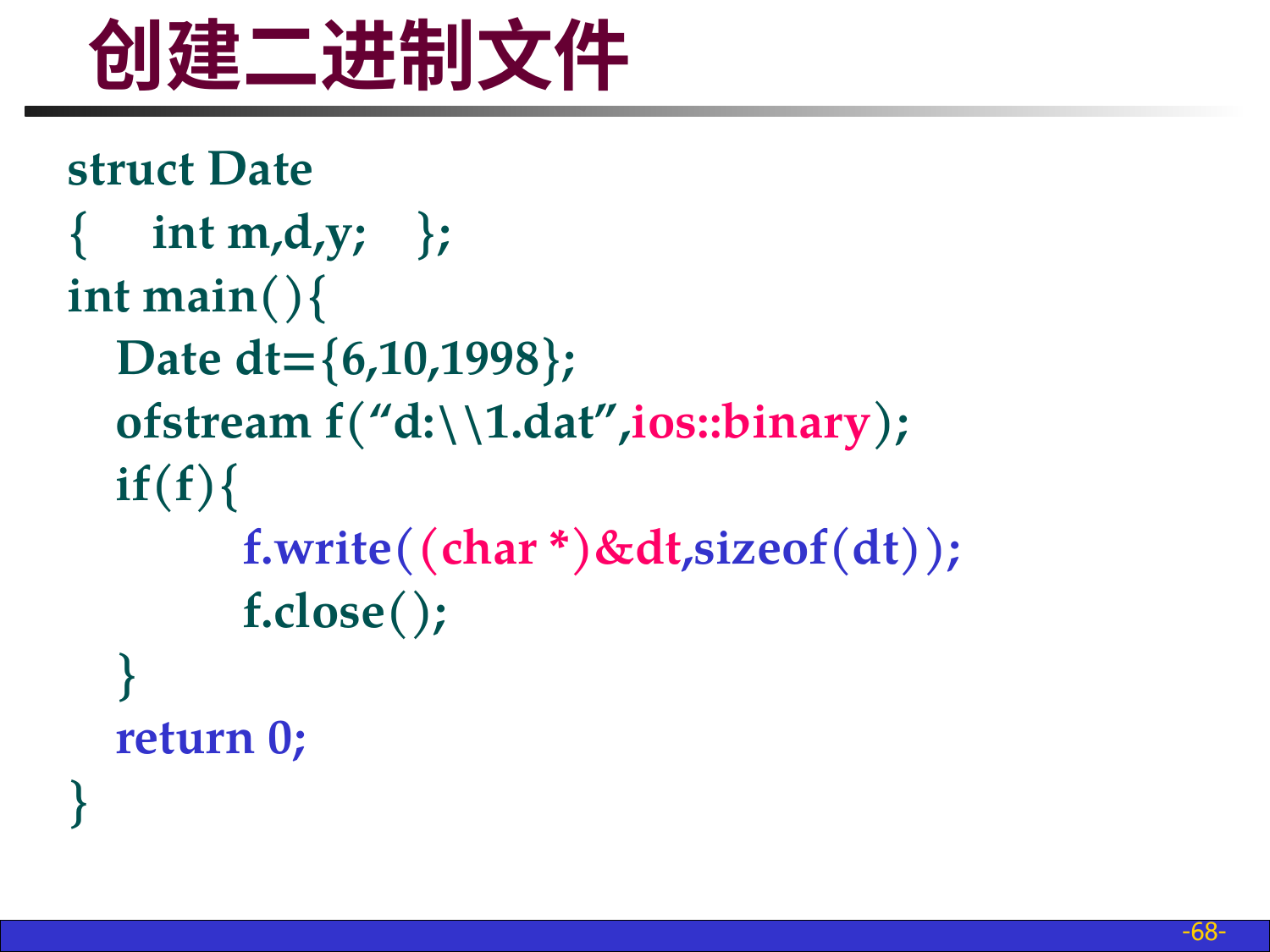

# 创建二进制文件
struct Date
{	   int m,d,y;    };
int main(){
	Date dt={6,10,1998};
	ofstream f(“d:\\1.dat”,ios::binary);
	if(f){
		f.write((char *)&dt,sizeof(dt));
		f.close();
	}
	return 0;
}
-68-